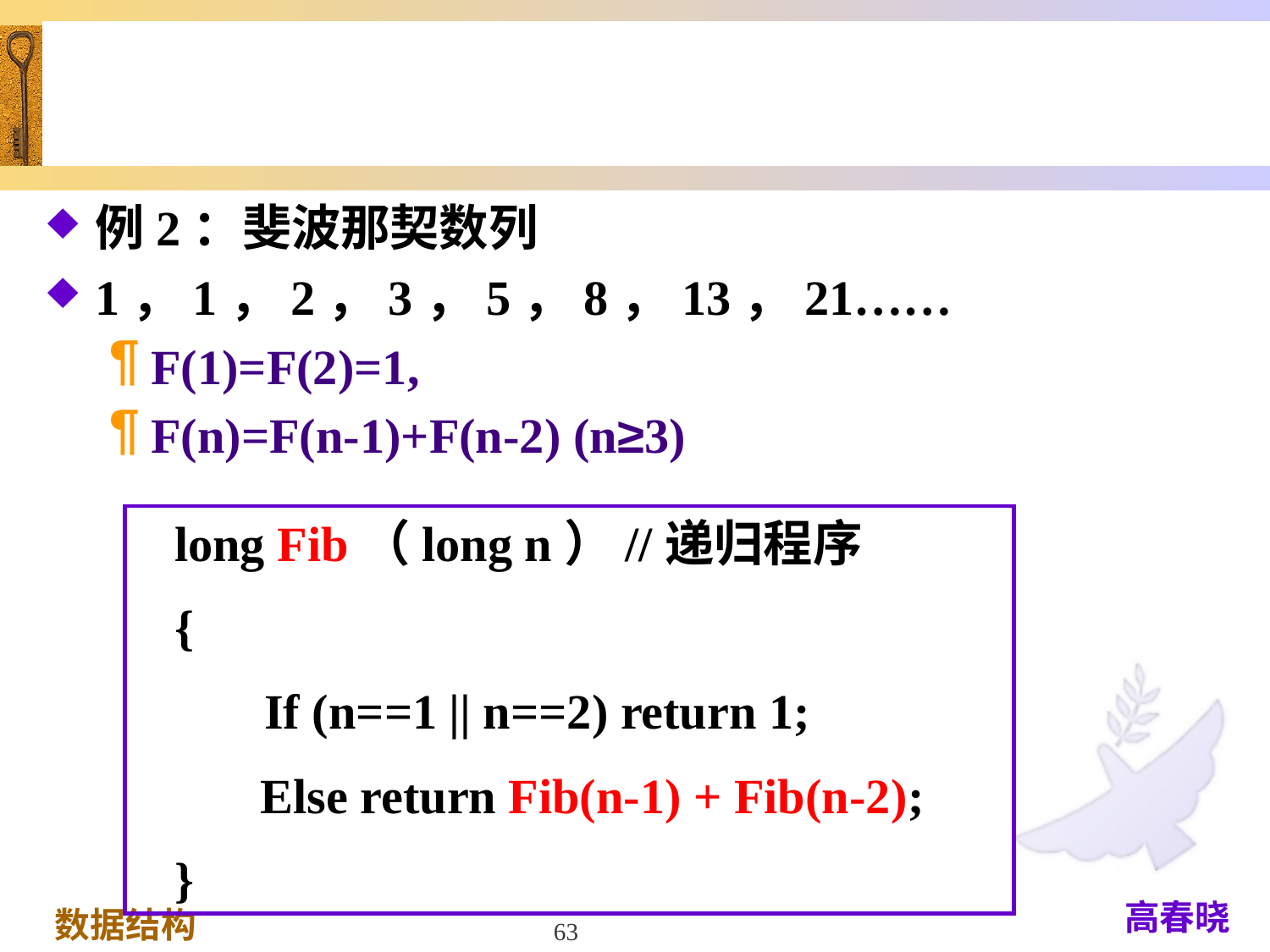

#
例2：斐波那契数列
1，1，2，3，5，8，13，21……
F(1)=F(2)=1,
F(n)=F(n-1)+F(n-2) (n≥3)

long Fib（long n）//递归程序
{
	If (n==1 || n==2) return 1;
       Else return Fib(n-1) + Fib(n-2);
}
63